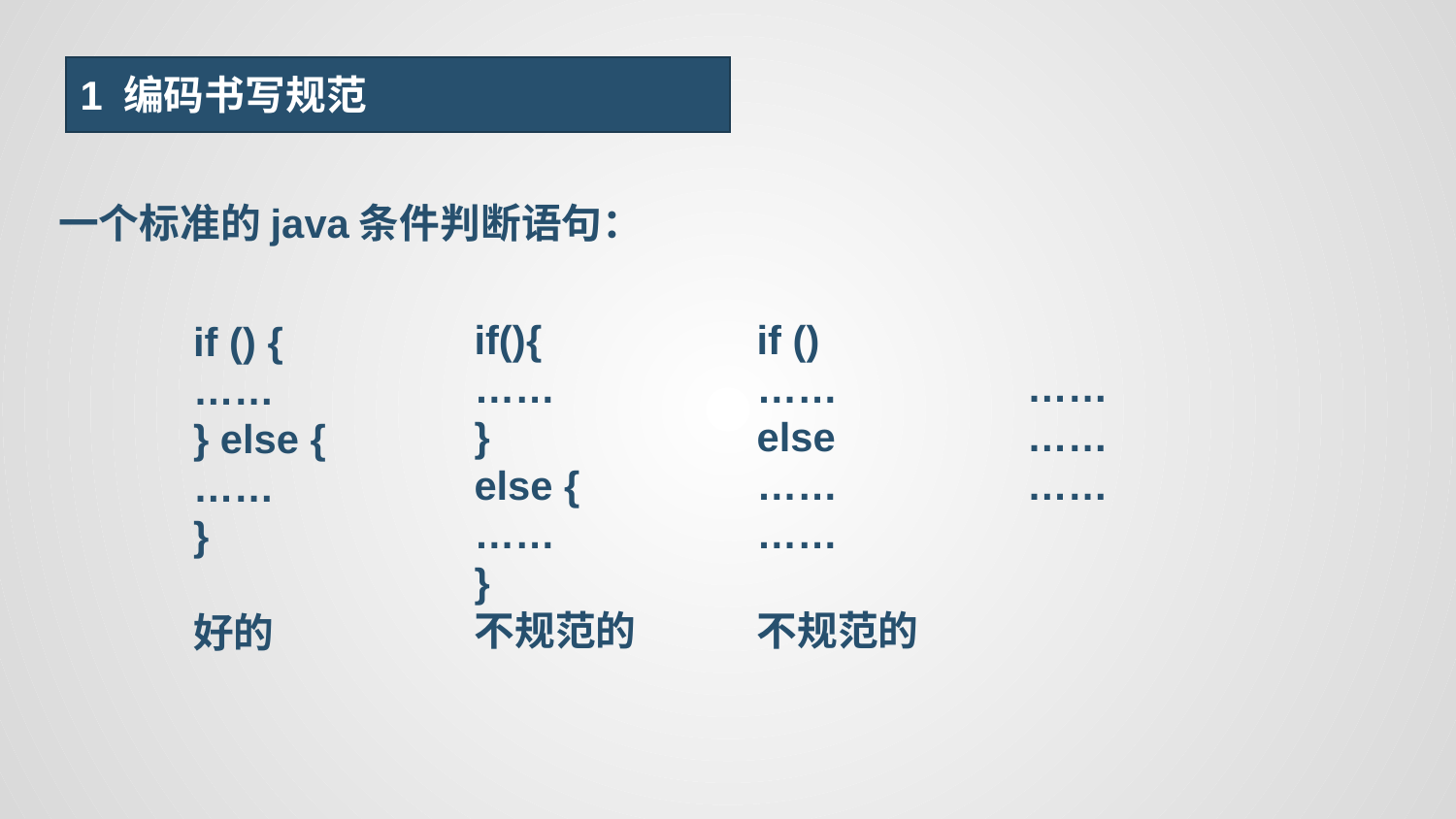

1 编码书写规范
一个标准的java条件判断语句：

if(){
……
}
else {
……
}
不规范的

if ()
……
else
……
……

不规范的

……
……
……

if () {
……
} else {
……
}

好的